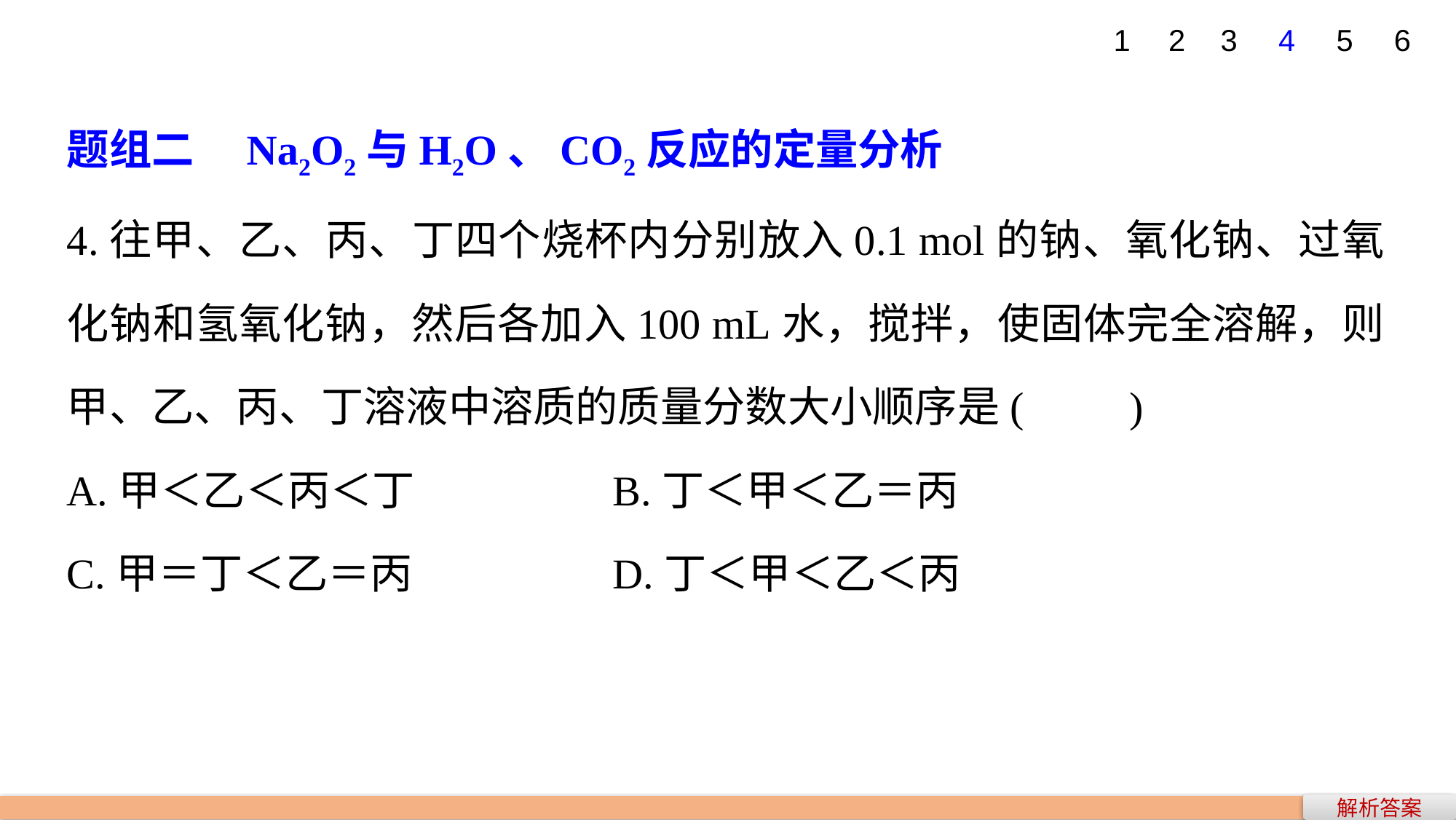

1
2
3
4
5
6
题组二　Na2O2与H2O、CO2反应的定量分析
4.往甲、乙、丙、丁四个烧杯内分别放入0.1 mol的钠、氧化钠、过氧化钠和氢氧化钠，然后各加入100 mL水，搅拌，使固体完全溶解，则甲、乙、丙、丁溶液中溶质的质量分数大小顺序是(　　)
A.甲＜乙＜丙＜丁  		B.丁＜甲＜乙＝丙
C.甲＝丁＜乙＝丙  		D.丁＜甲＜乙＜丙
解析答案